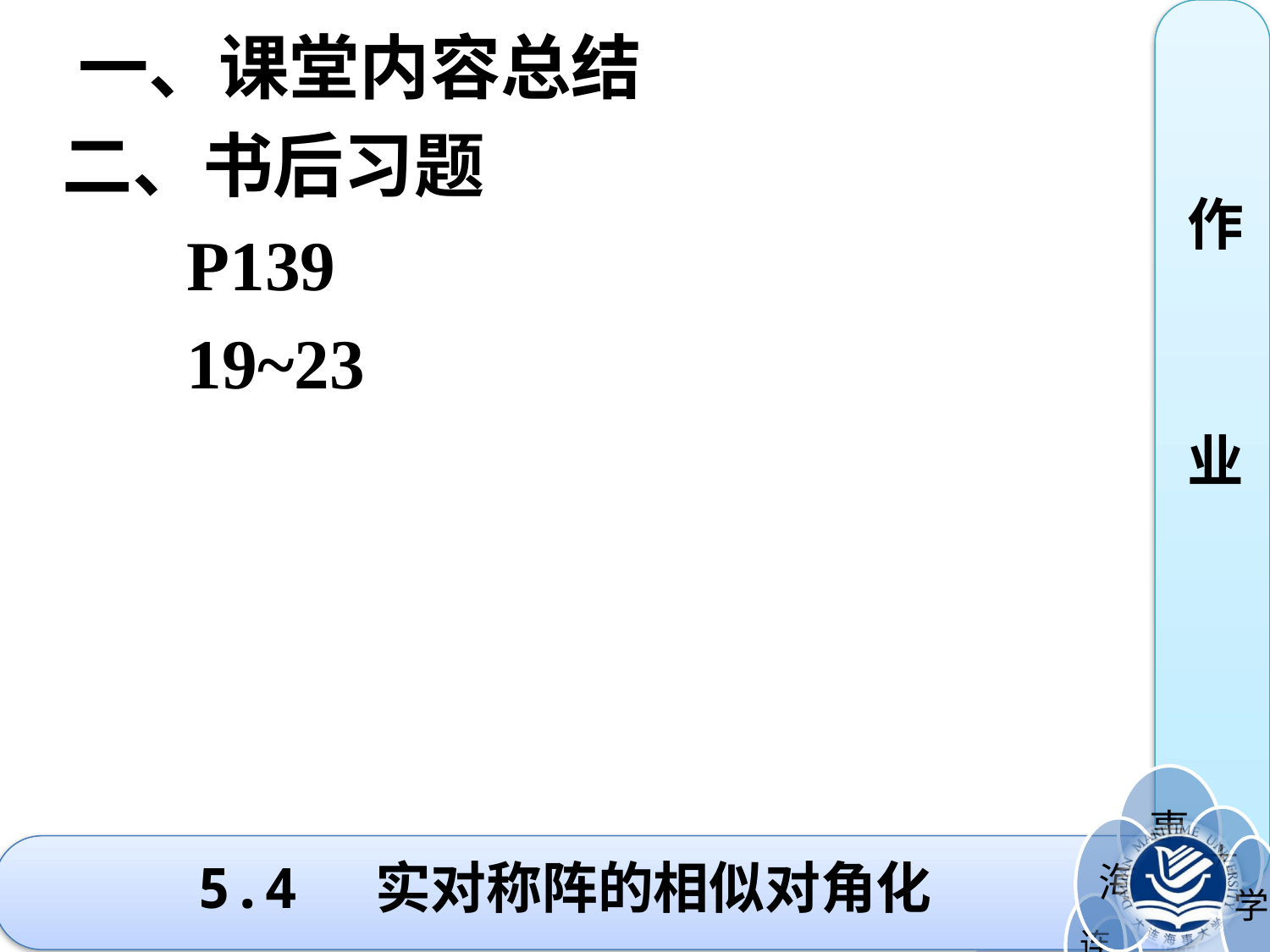

一、课堂内容总结
 二、书后习题
         P139
         19~23

作

业
5.4  实对称阵的相似对角化